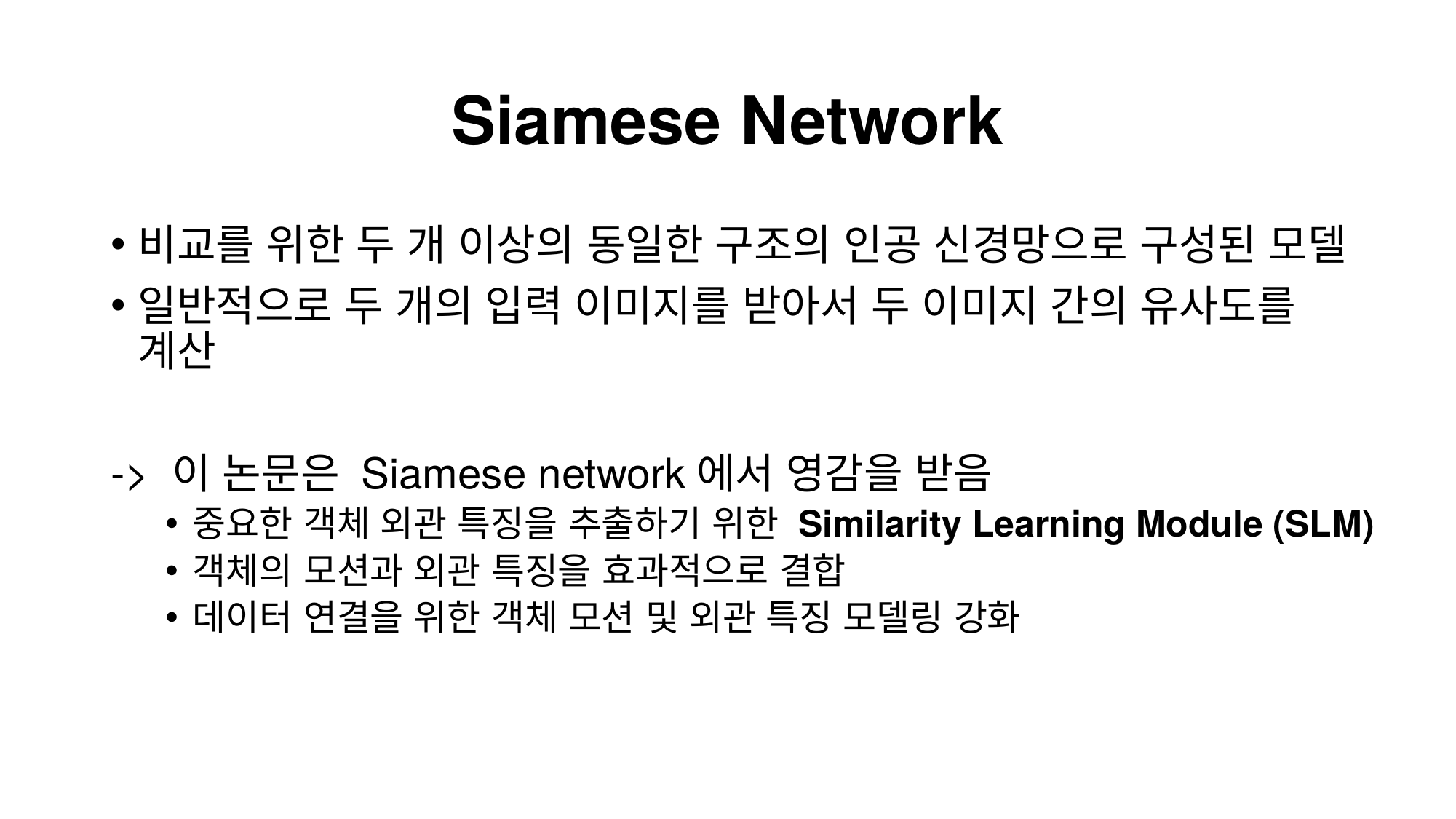

# Siamese Network
비교를 위한 두 개 이상의 동일한 구조의 인공 신경망으로 구성된 모델
일반적으로 두 개의 입력 이미지를 받아서 두 이미지 간의 유사도를 계산

-> 이 논문은 Siamese network에서 영감을 받음
중요한 객체 외관 특징을 추출하기 위한 Similarity Learning Module (SLM)
객체의 모션과 외관 특징을 효과적으로 결합
데이터 연결을 위한 객체 모션 및 외관 특징 모델링 강화